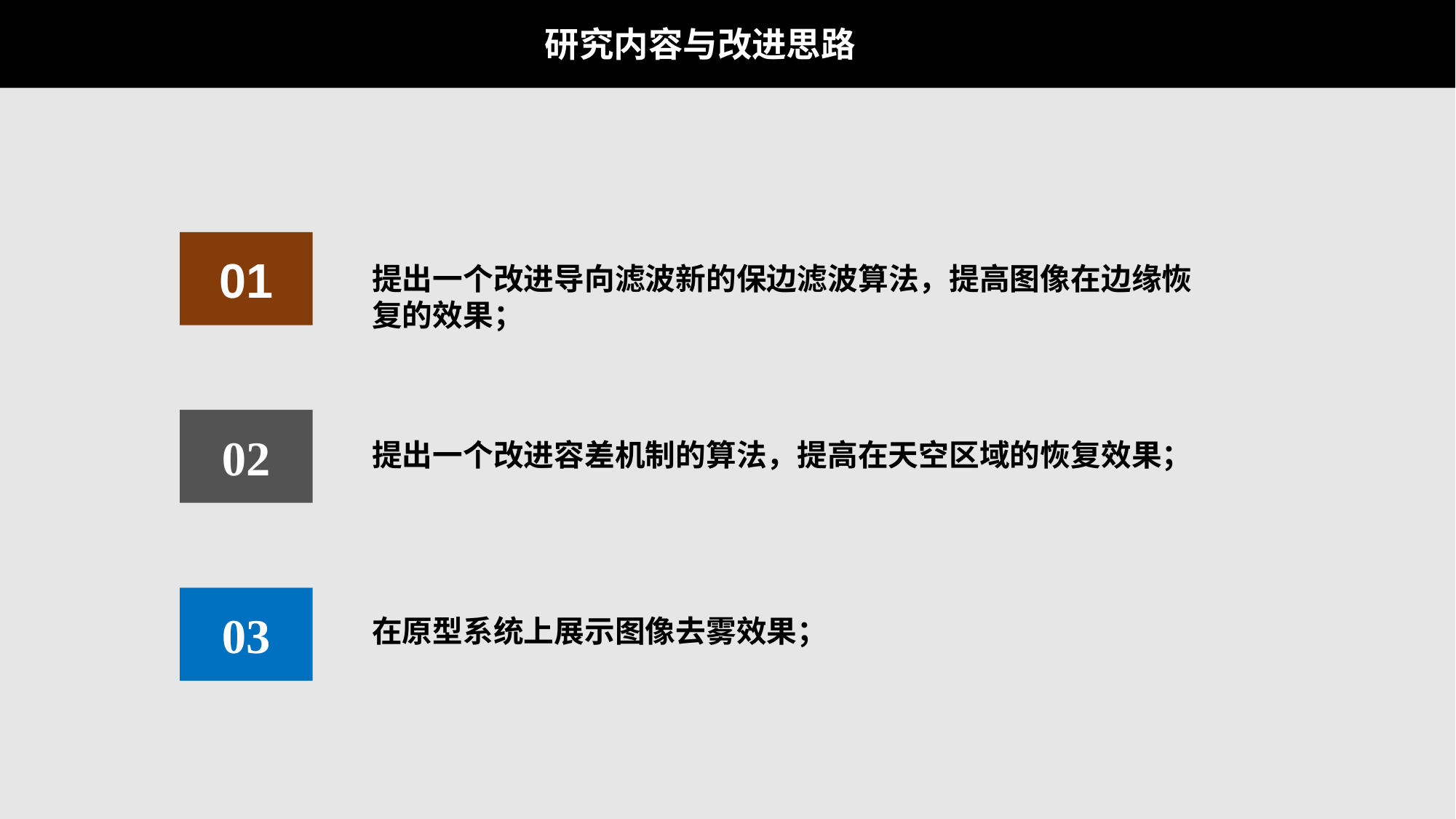

# 研究内容与改进思路
01
提出一个改进导向滤波新的保边滤波算法，提高图像在边缘恢复的效果；
02
提出一个改进容差机制的算法，提高在天空区域的恢复效果；
03
在原型系统上展示图像去雾效果；